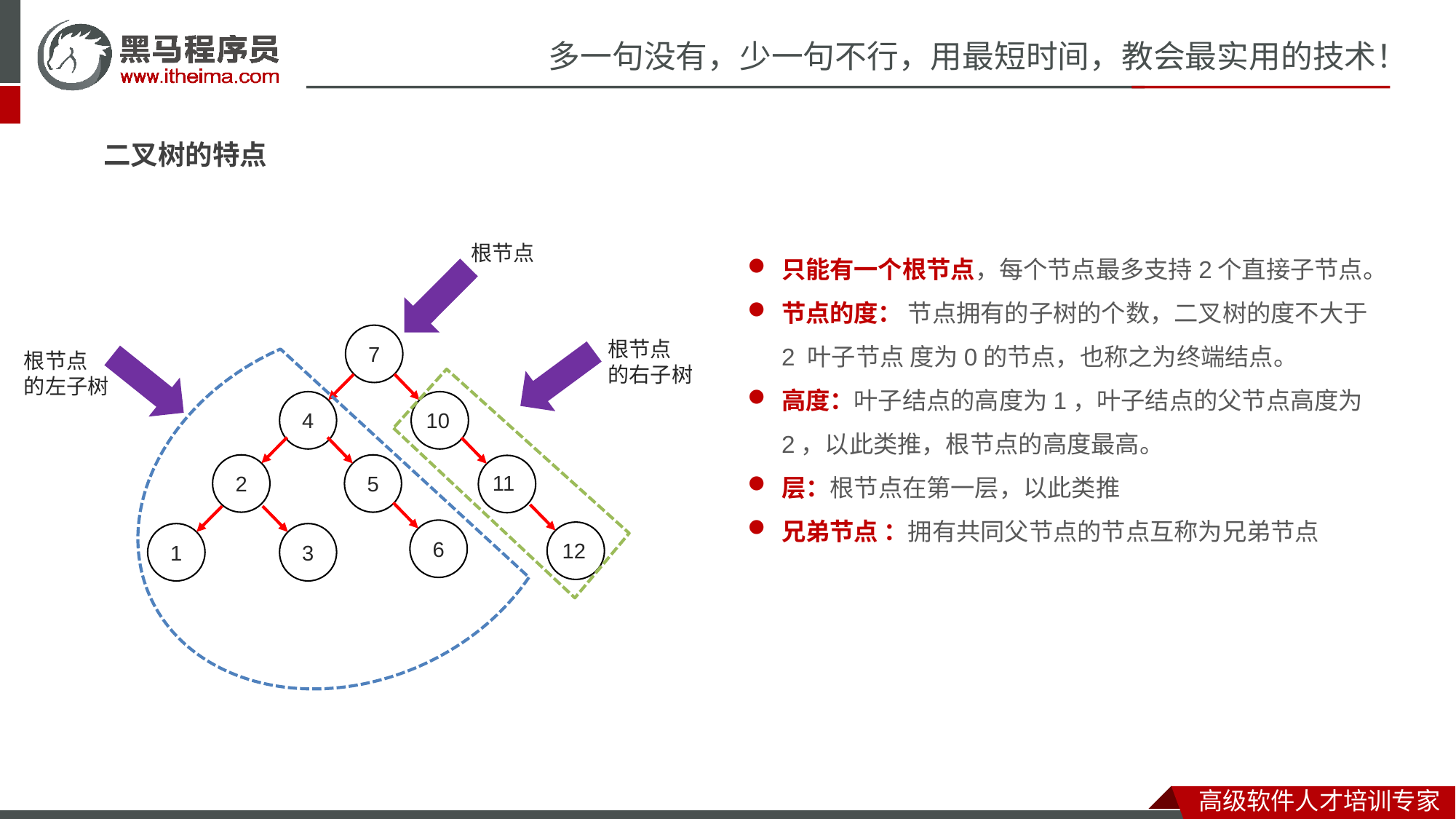

二叉树的特点

根节点
只能有一个根节点，每个节点最多支持2个直接子节点。
节点的度： 节点拥有的子树的个数，二叉树的度不大于2 叶子节点 度为0的节点，也称之为终端结点。
高度：叶子结点的高度为1，叶子结点的父节点高度为2，以此类推，根节点的高度最高。
层：根节点在第一层，以此类推
兄弟节点 ：拥有共同父节点的节点互称为兄弟节点

7
根节点
的右子树

根节点
的左子树

4

10
2
5

11
6

1
3
12